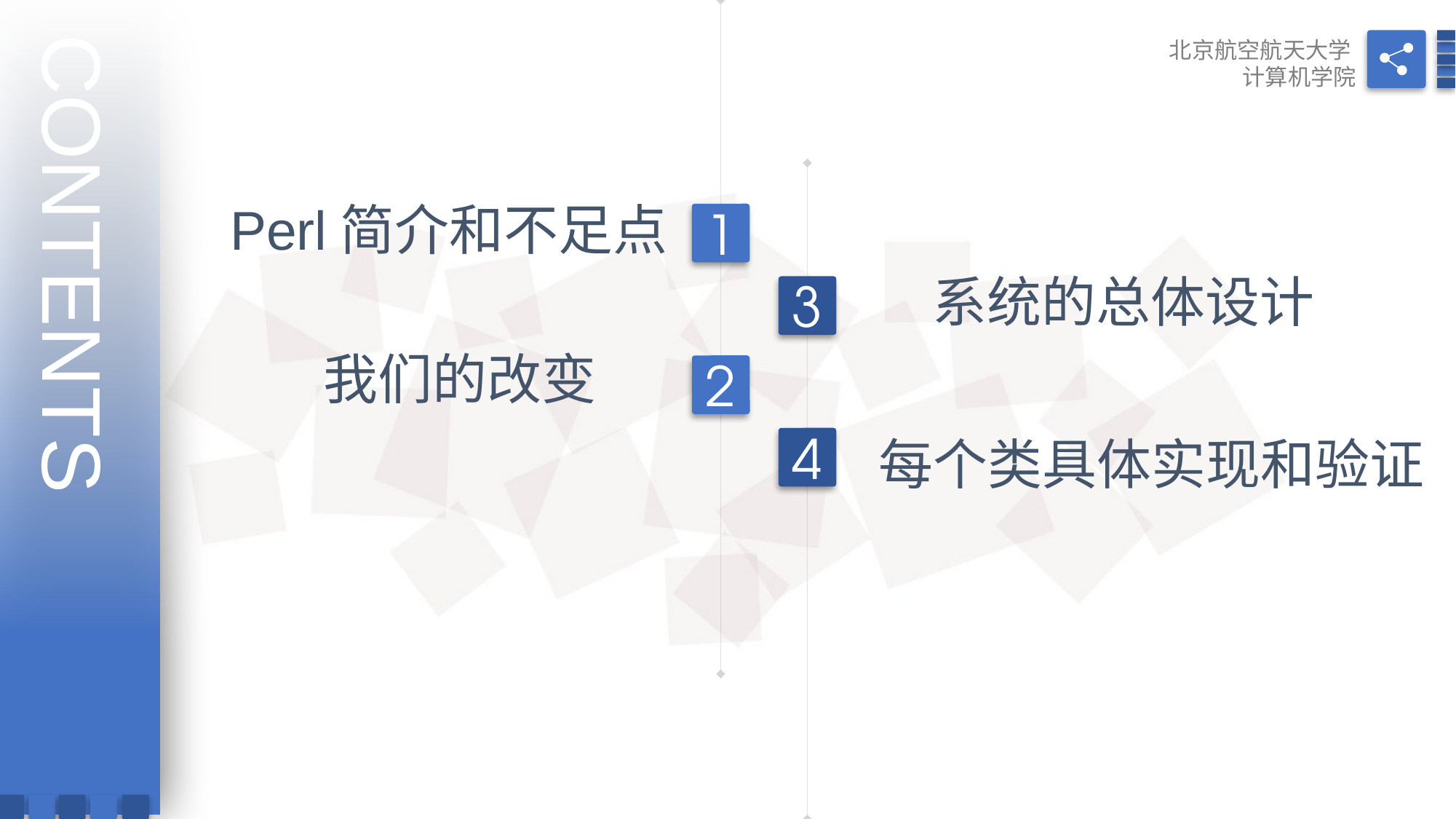

CONTENTS
北京航空航天大学
计算机学院

Perl简介和不足点
1
系统的总体设计
3

我们的改变
2
每个类具体实现和验证
4